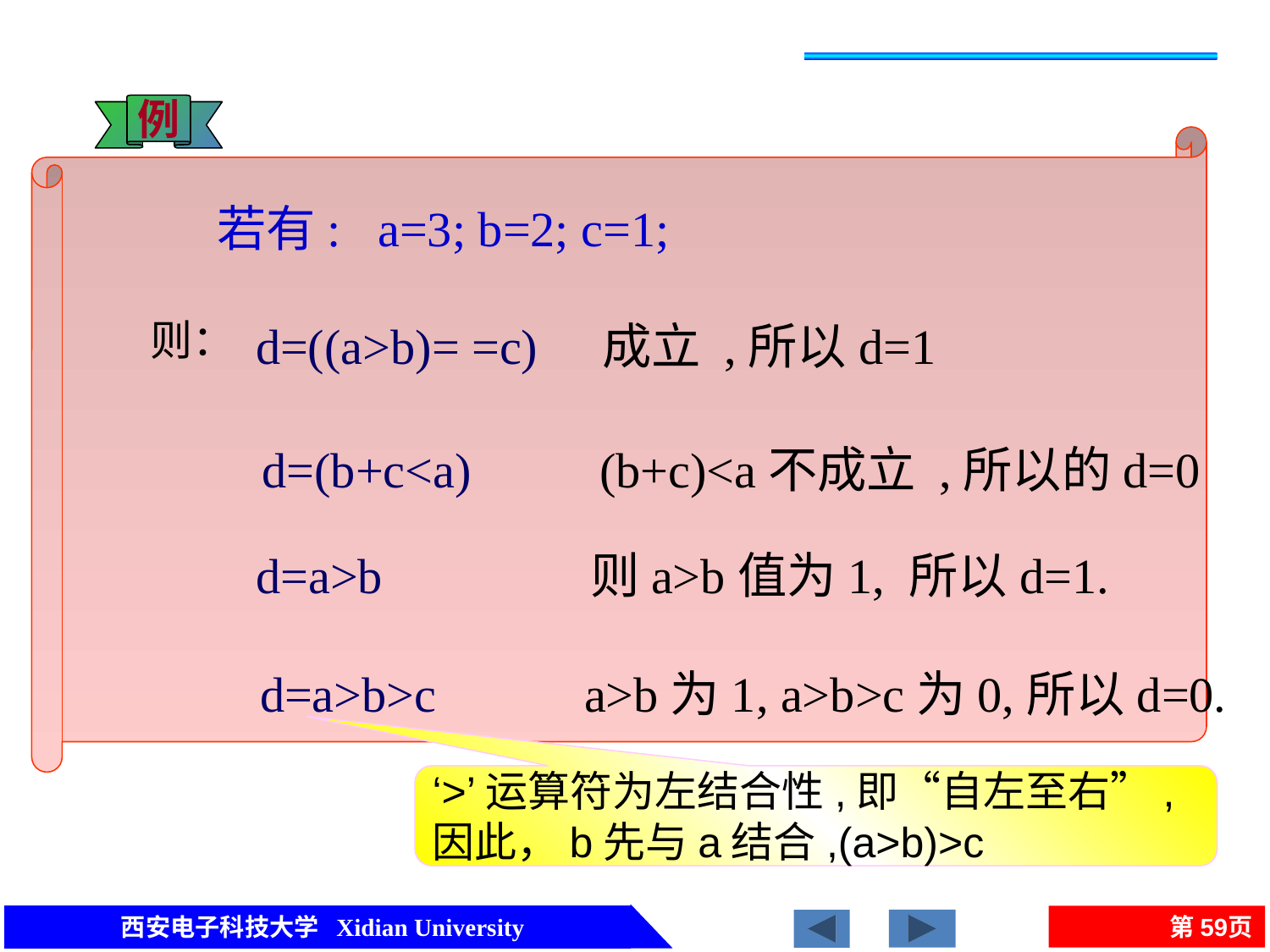

例

     若有:   a=3; b=2; c=1;
d=((a>b)= =c)
则：
成立 ,所以d=1
d=(b+c<a)
(b+c)<a不成立 ,所以的d=0
d=a>b
则a>b值为1, 所以d=1.
d=a>b>c
a>b为1, a>b>c为0,所以d=0.
‘>’运算符为左结合性,即“自左至右”,因此，b先与a结合,(a>b)>c